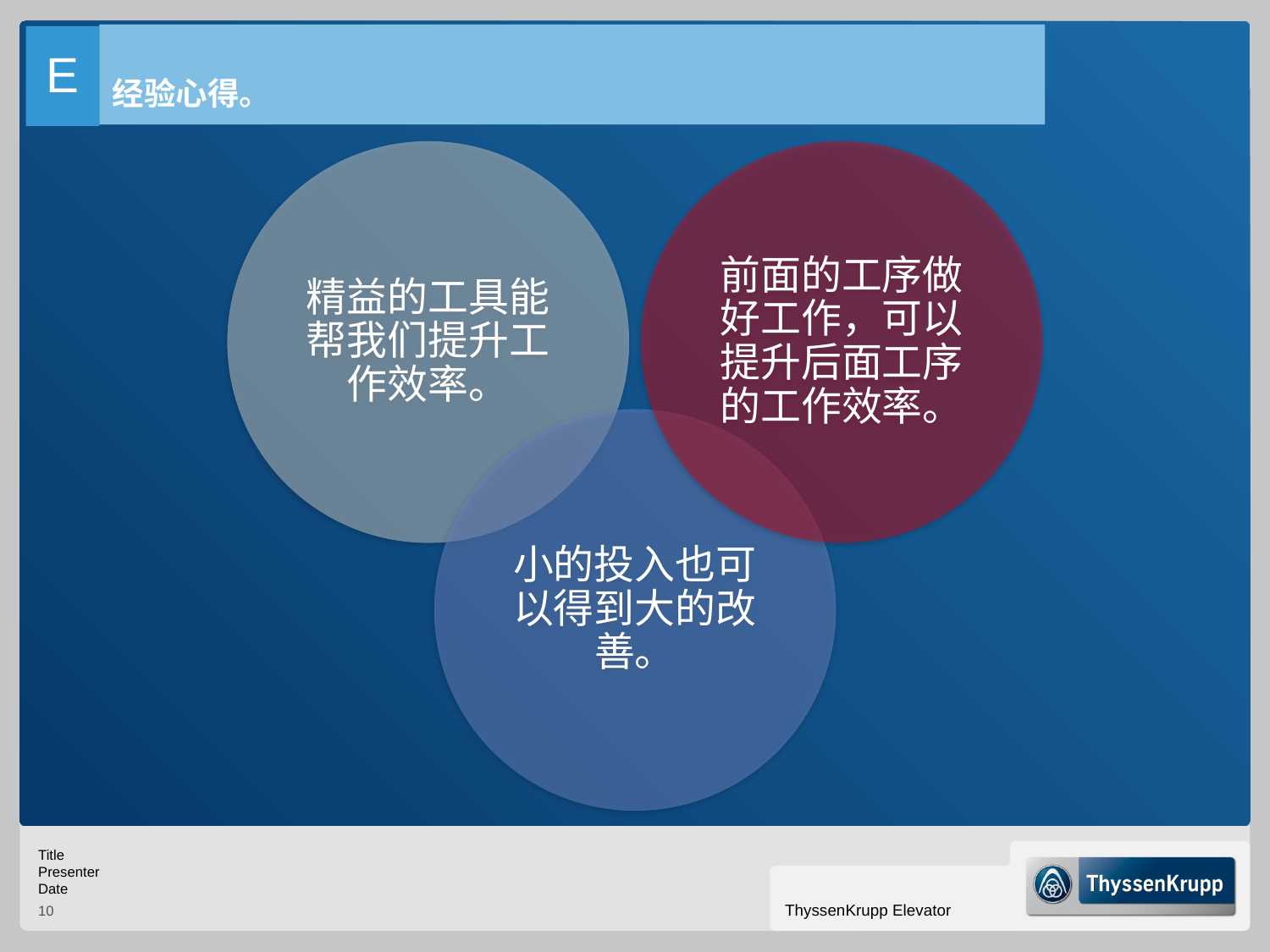

经验心得。
E
精益的工具能帮我们提升工作效率。
小的投入也可以得到大的改善。
前面的工序做好工作，可以提升后面工序的工作效率。